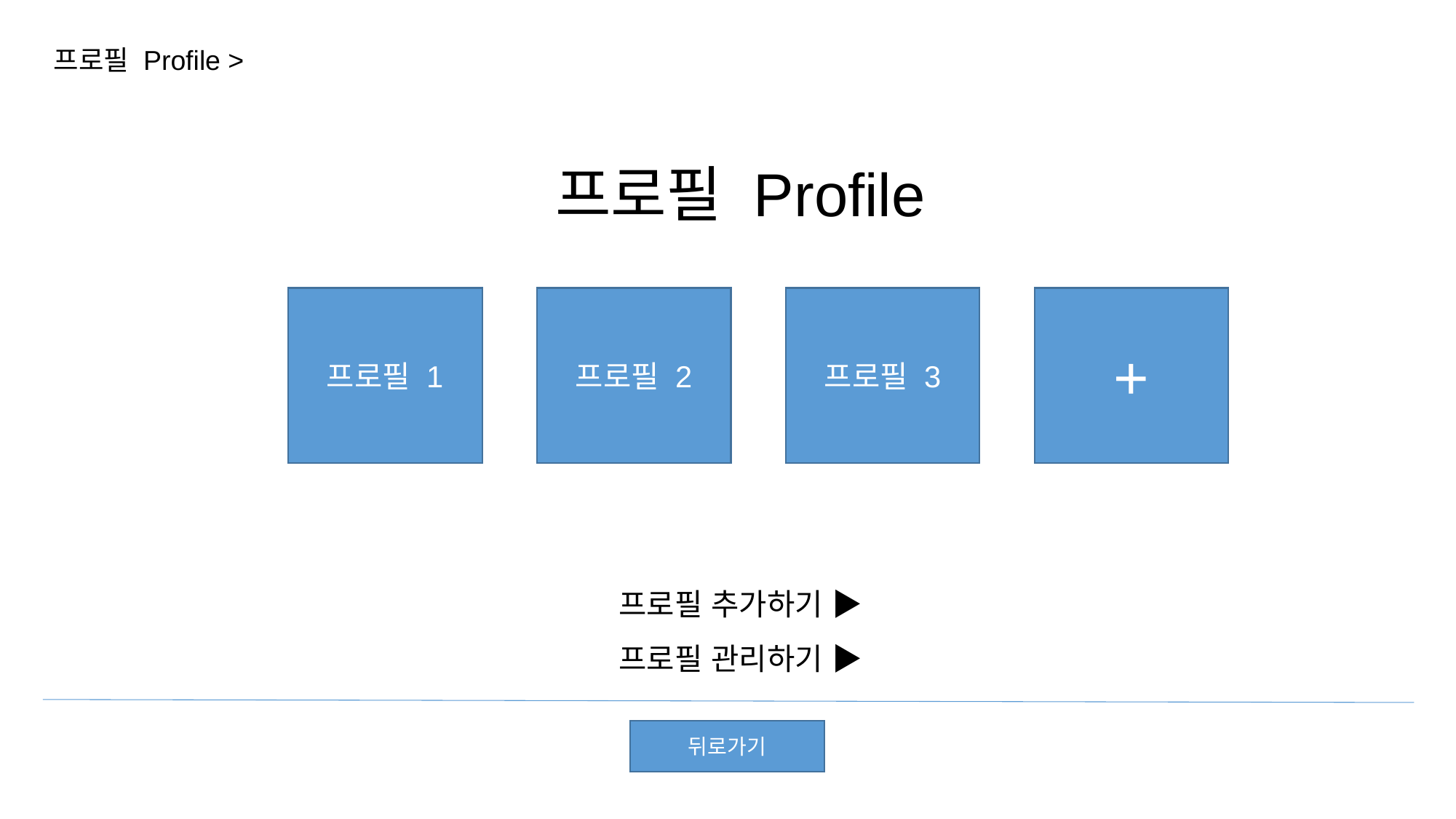

프로필 Profile >
프로필 Profile
+
프로필 3
프로필 2
프로필 1
프로필 추가하기 ▶
프로필 관리하기 ▶
뒤로가기